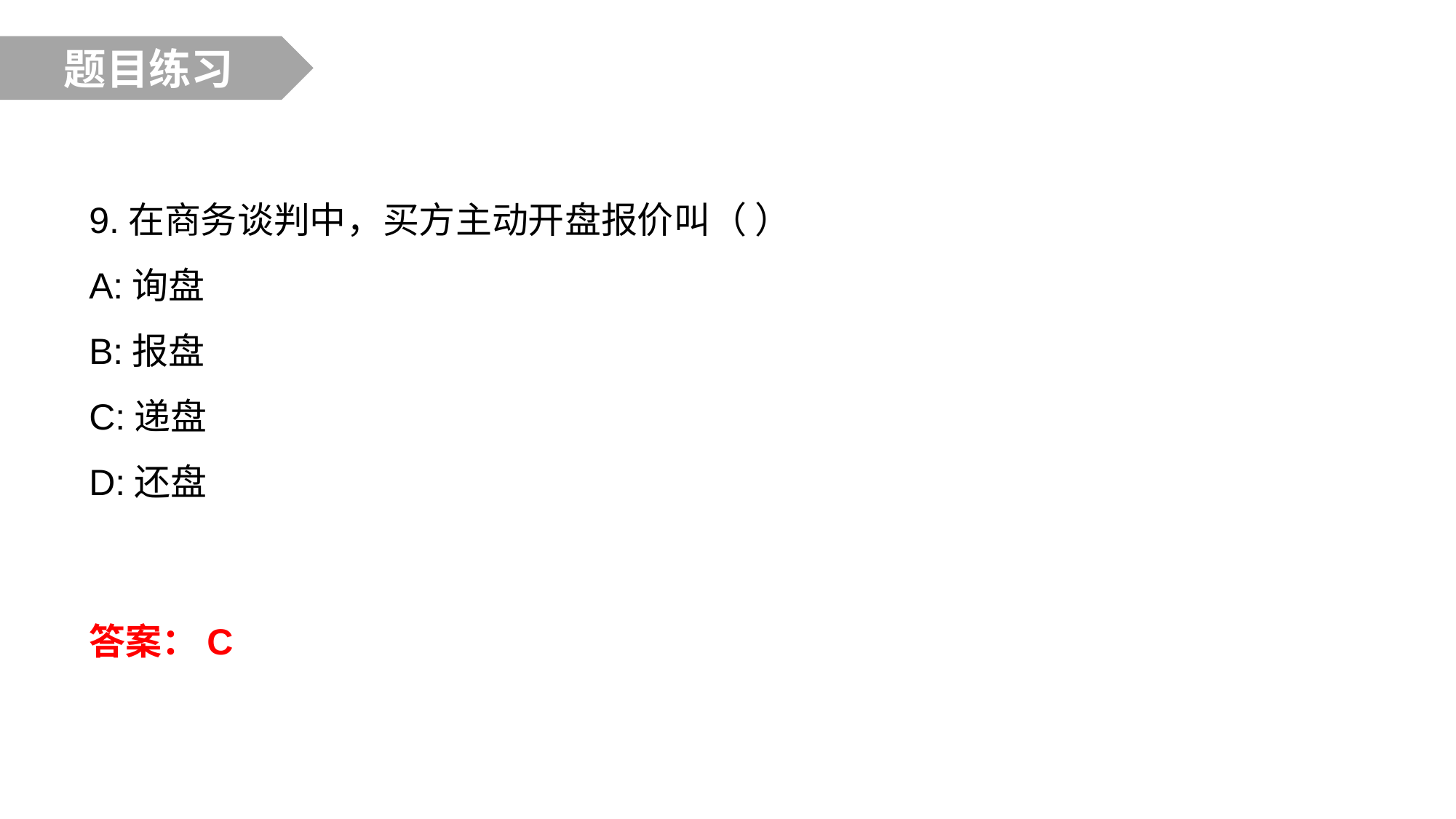

题目练习
9.在商务谈判中，买方主动开盘报价叫（ ）
A:询盘
B:报盘
C:递盘
D:还盘
答案：C